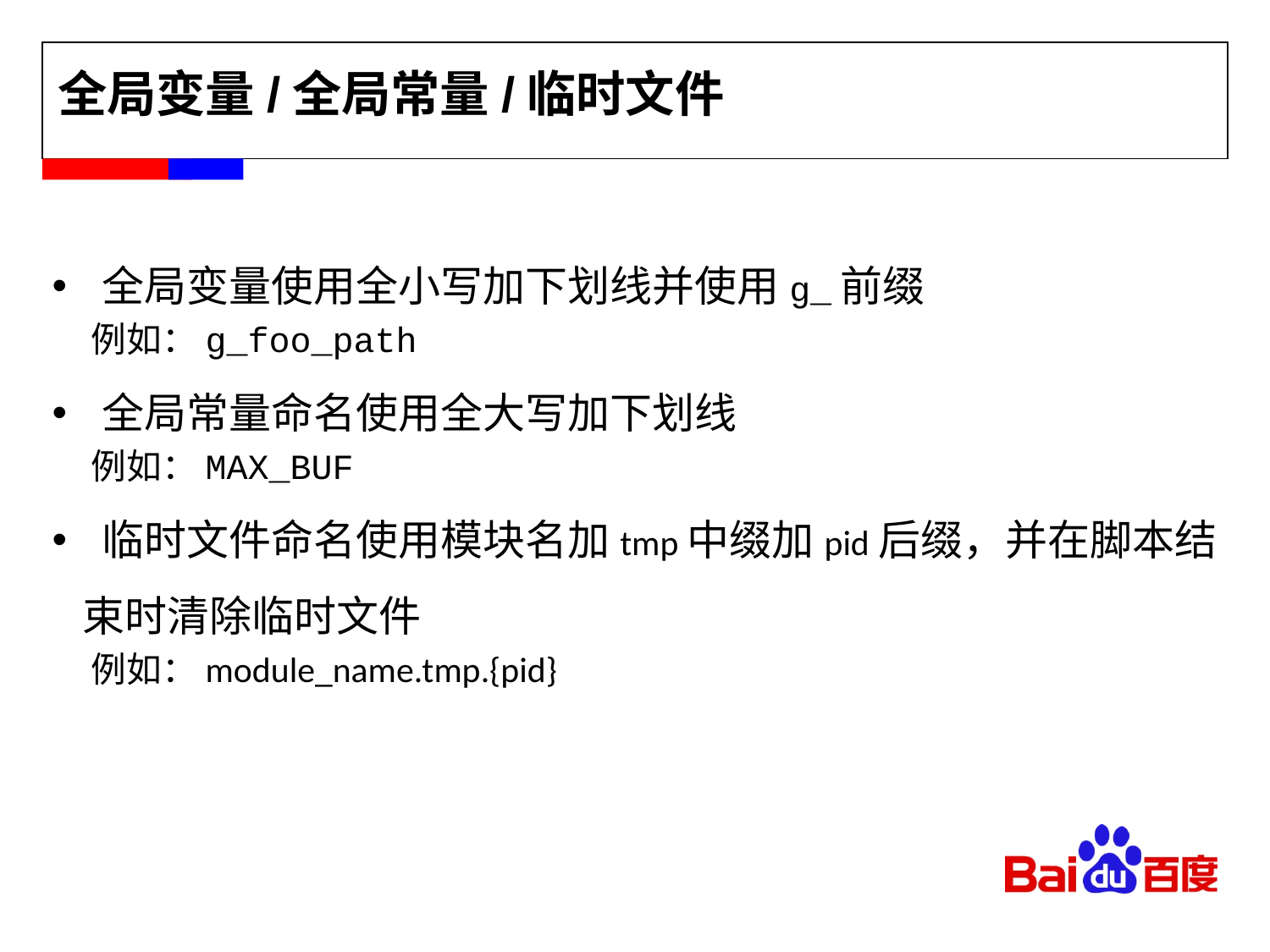

# 全局变量/全局常量/临时文件
 全局变量使用全小写加下划线并使用g_前缀
   例如：g_foo_path
 全局常量命名使用全大写加下划线
   例如：MAX_BUF
 临时文件命名使用模块名加tmp中缀加pid后缀，并在脚本结束时清除临时文件
   例如：module_name.tmp.{pid}